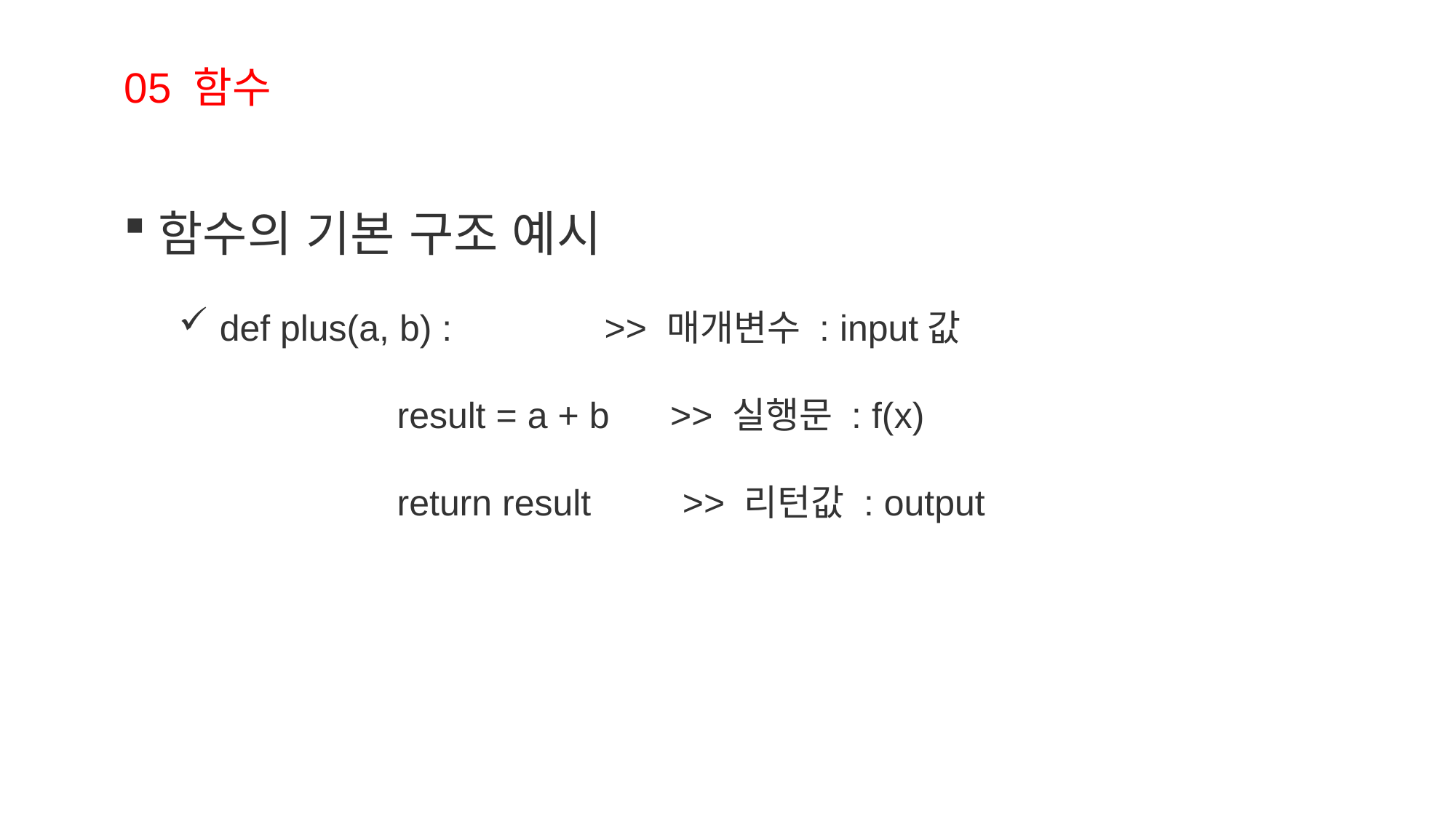

05 함수
함수의 기본 구조 예시
def plus(a, b) :               >> 매개변수 : input값
		result = a + b      >> 실행문 : f(x)
		return result         >> 리턴값 : output